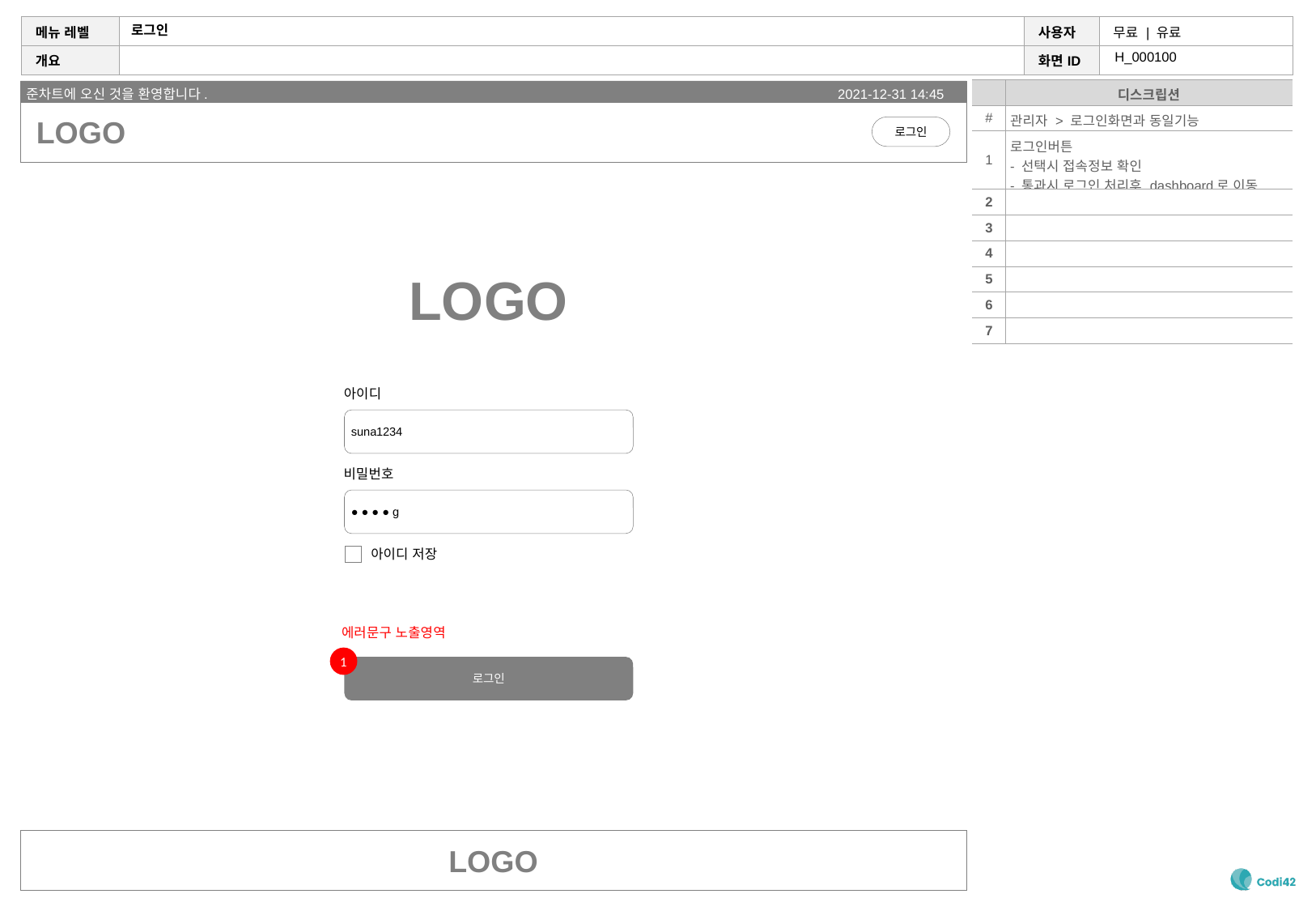

# 로그인
H_000100

|  | 디스크립션 |
| --- | --- |
| # | 관리자 > 로그인화면과 동일기능 |
| 1 | 로그인버튼 - 선택시 접속정보 확인 - 통과시 로그인 처리후 dashboard로 이동 |
| 2 |  |
| 3 |  |
| 4 |  |
| 5 |  |
| 6 |  |
| 7 |  |

준차트에 오신 것을 환영합니다.
2021-12-31 14:45

LOGO
로그인
LOGO
아이디
suna1234
비밀번호
● ● ● ● g
아이디 저장

에러문구 노출영역
1
로그인

LOGO